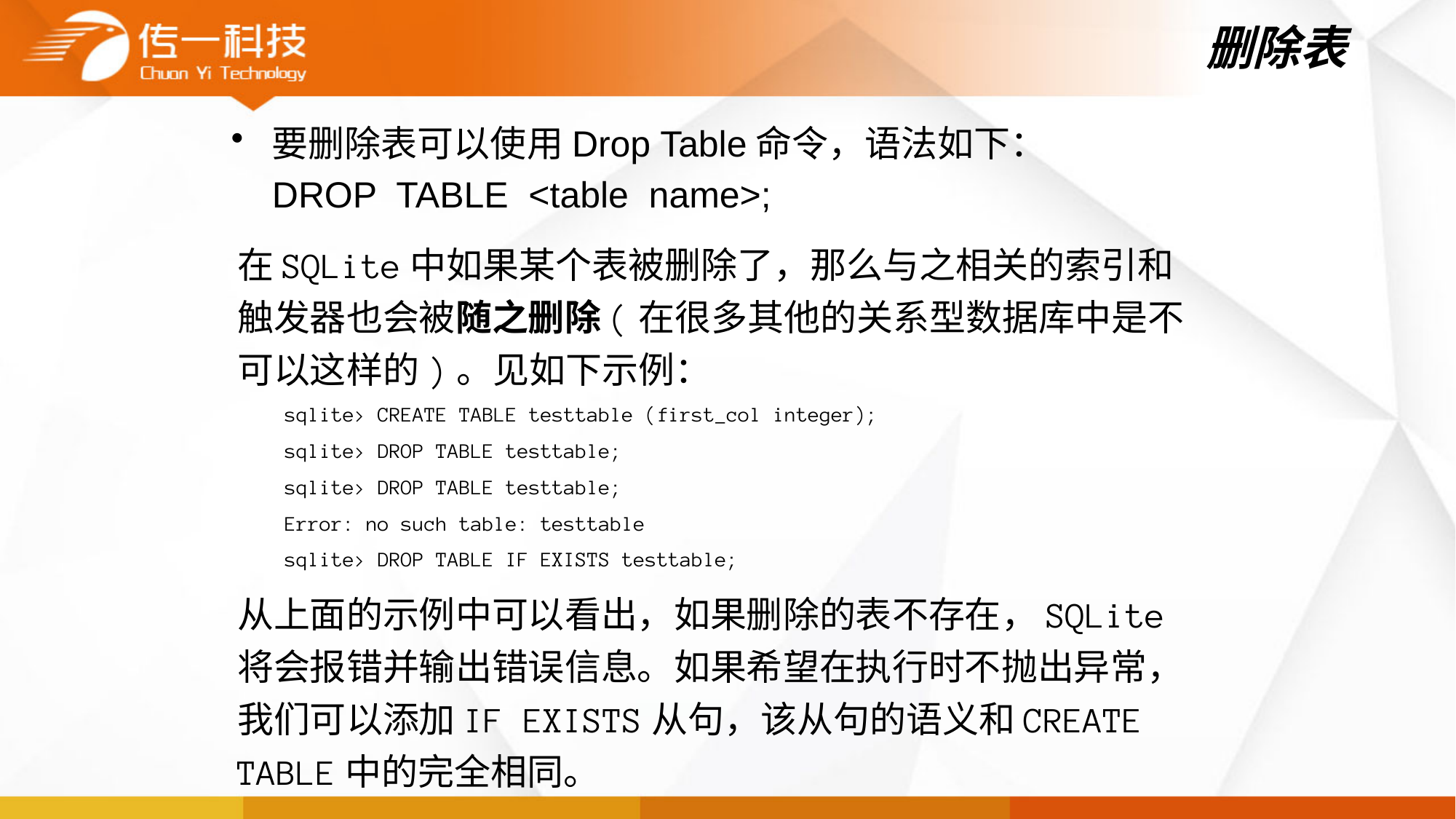

# 删除表
要删除表可以使用Drop Table命令，语法如下：
	DROP  TABLE  <table  name>;
在SQLite中如果某个表被删除了，那么与之相关的索引和触发器也会被随之删除(在很多其他的关系型数据库中是不可以这样的)。见如下示例：
sqlite> CREATE TABLE testtable (first_col integer);
sqlite> DROP TABLE testtable;
sqlite> DROP TABLE testtable;
Error: no such table: testtable
sqlite> DROP TABLE IF EXISTS testtable;
从上面的示例中可以看出，如果删除的表不存在，SQLite将会报错并输出错误信息。如果希望在执行时不抛出异常，我们可以添加IF EXISTS从句，该从句的语义和CREATE TABLE中的完全相同。